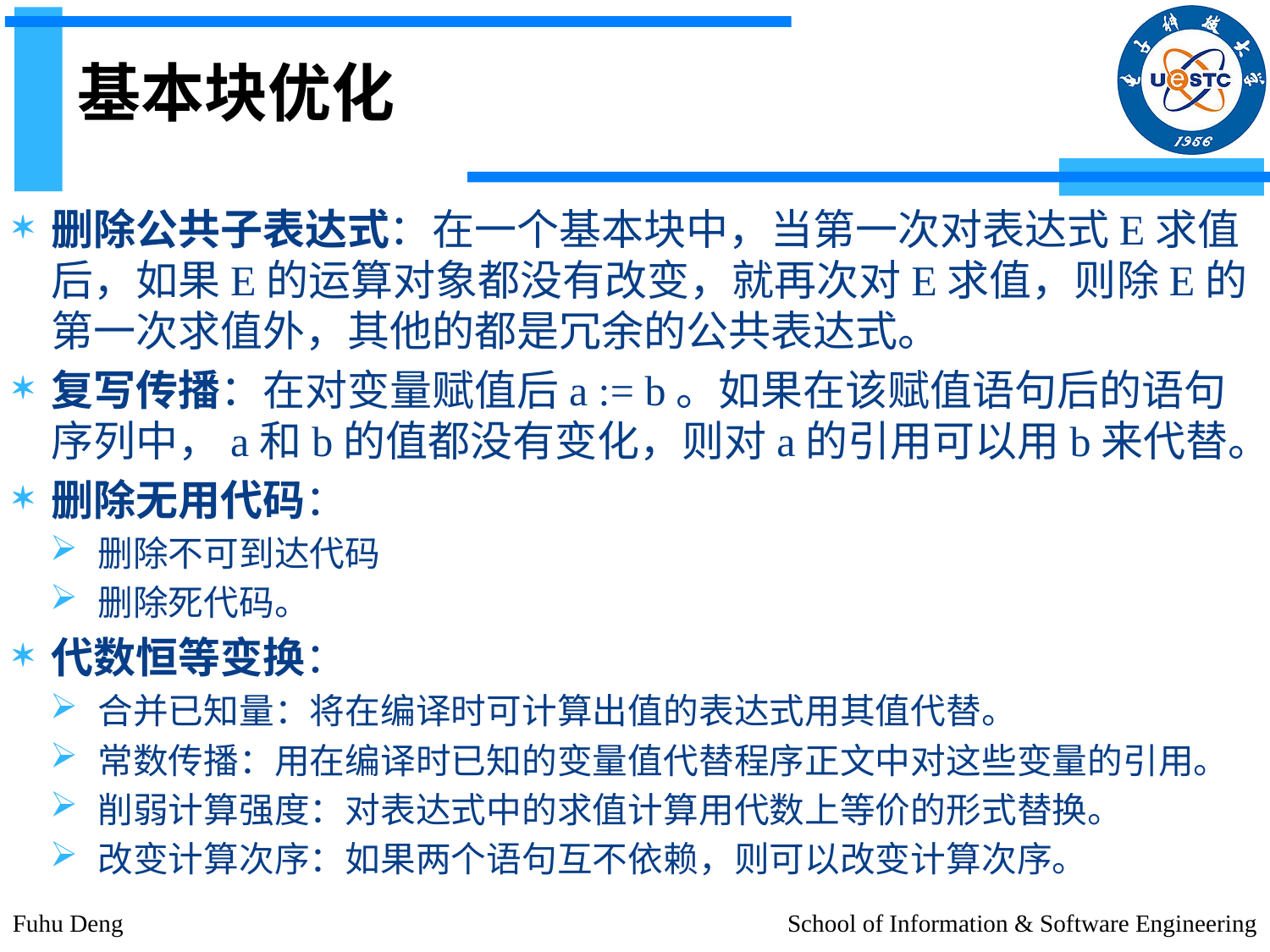

# 基本块优化
删除公共子表达式：在一个基本块中，当第一次对表达式E求值后，如果E的运算对象都没有改变，就再次对E求值，则除E的第一次求值外，其他的都是冗余的公共表达式。
复写传播：在对变量赋值后a := b。如果在该赋值语句后的语句序列中，a和b的值都没有变化，则对a的引用可以用b来代替。
删除无用代码：
删除不可到达代码
删除死代码。
代数恒等变换：
合并已知量：将在编译时可计算出值的表达式用其值代替。
常数传播：用在编译时已知的变量值代替程序正文中对这些变量的引用。
削弱计算强度：对表达式中的求值计算用代数上等价的形式替换。
改变计算次序：如果两个语句互不依赖，则可以改变计算次序。

Fuhu Deng
8
School of Information & Software Engineering